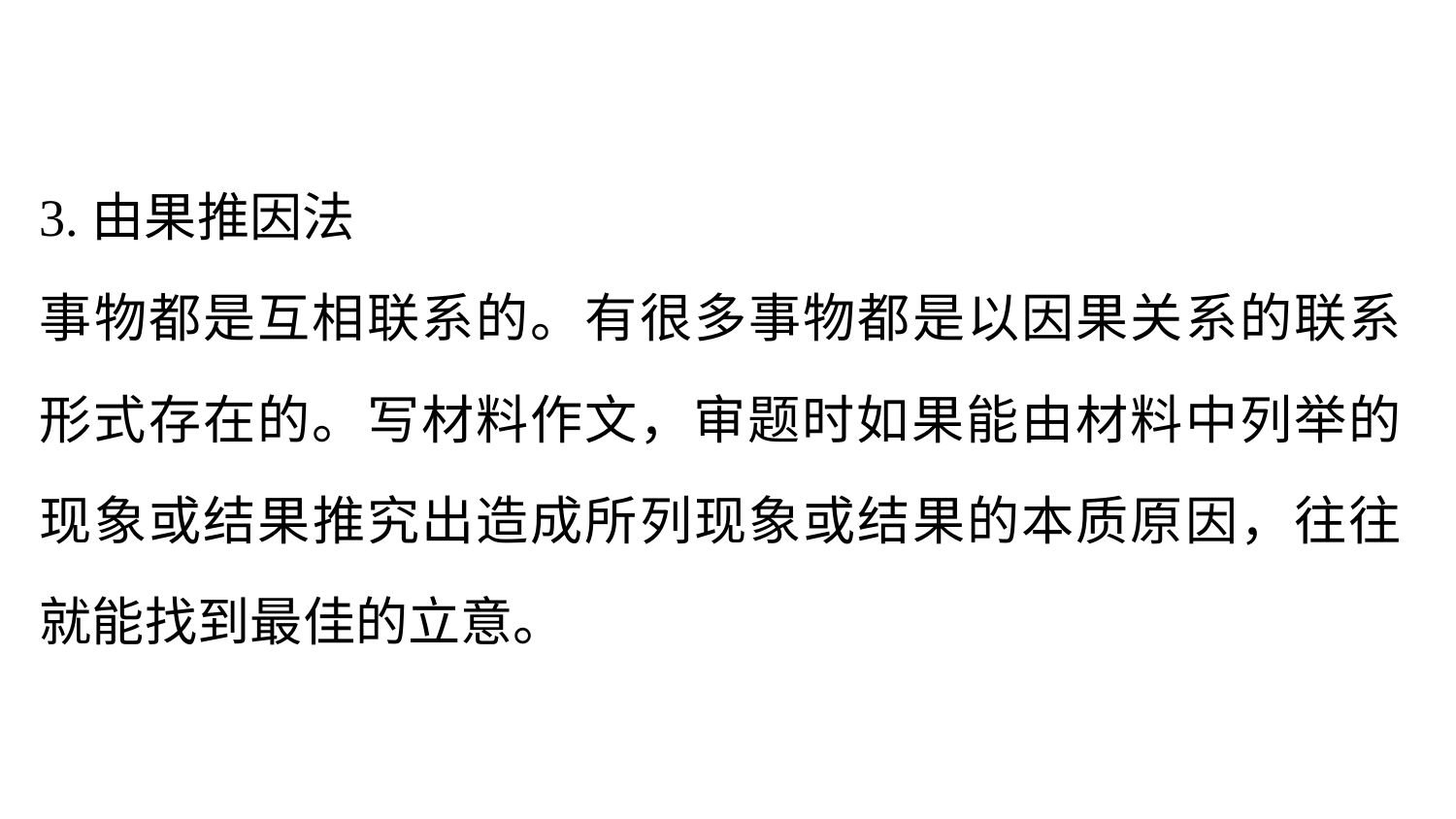

3.由果推因法
事物都是互相联系的。有很多事物都是以因果关系的联系形式存在的。写材料作文，审题时如果能由材料中列举的现象或结果推究出造成所列现象或结果的本质原因，往往就能找到最佳的立意。